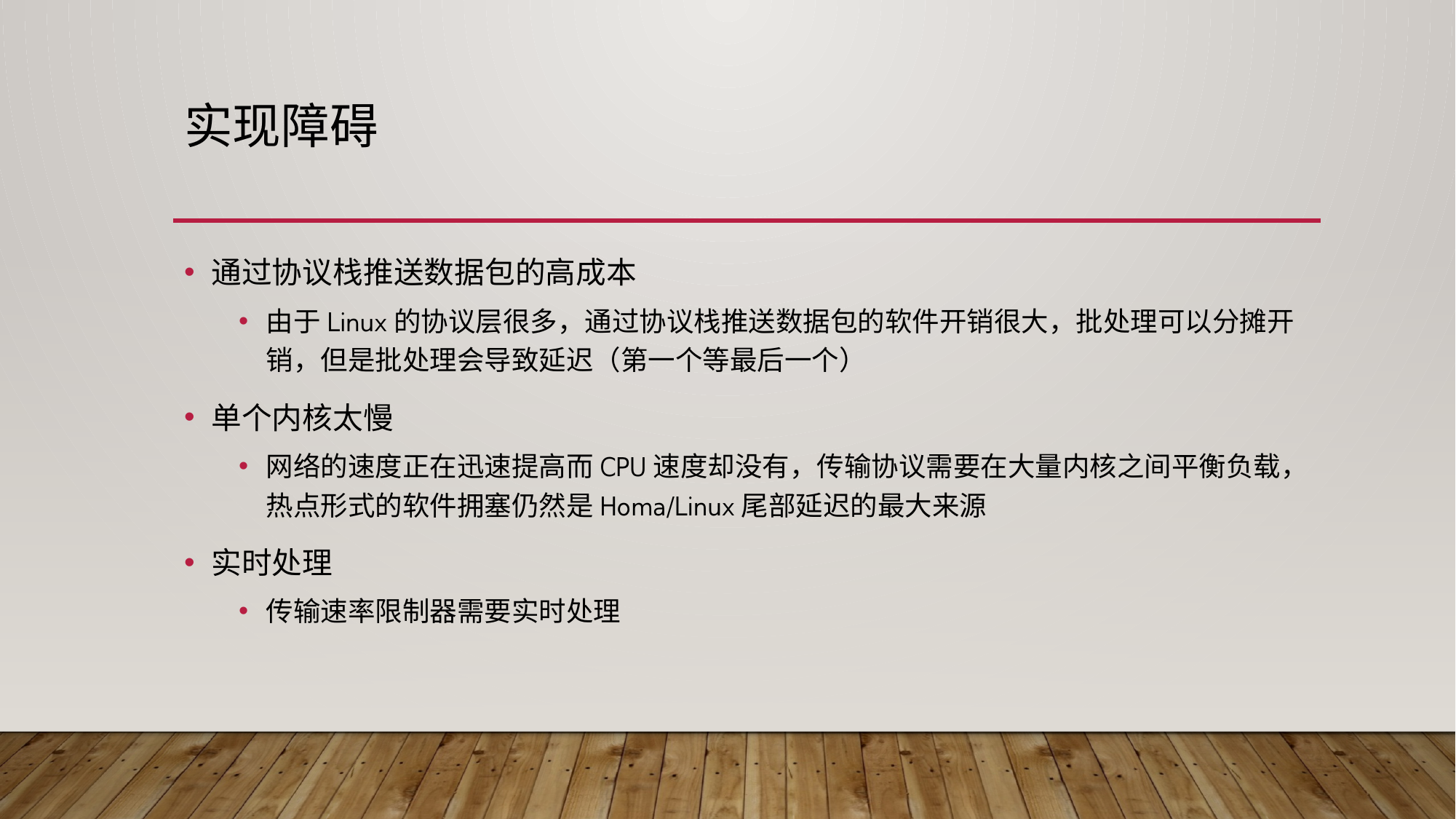

# 实现障碍
通过协议栈推送数据包的高成本
由于Linux的协议层很多，通过协议栈推送数据包的软件开销很大，批处理可以分摊开销，但是批处理会导致延迟（第一个等最后一个）
单个内核太慢
网络的速度正在迅速提高而CPU速度却没有，传输协议需要在大量内核之间平衡负载，热点形式的软件拥塞仍然是Homa/Linux尾部延迟的最大来源
实时处理
传输速率限制器需要实时处理